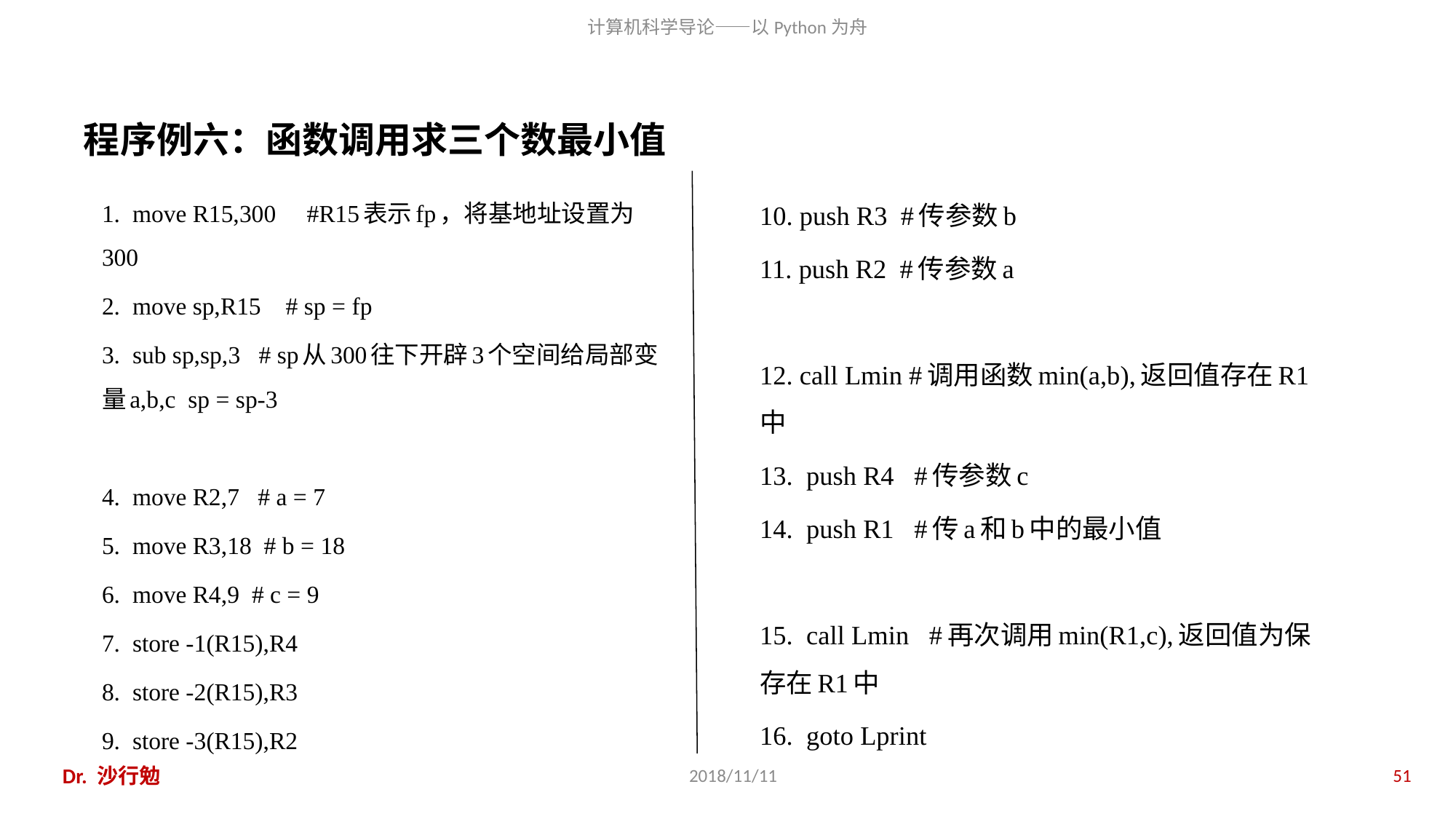

程序例六：函数调用求三个数最小值
1.  move R15,300     #R15表示fp，将基地址设置为300
2.  move sp,R15    # sp = fp
3.  sub sp,sp,3   # sp从300往下开辟3个空间给局部变量a,b,c  sp = sp-3

4.  move R2,7   # a = 7
5.  move R3,18  # b = 18
6.  move R4,9  # c = 9
7.  store -1(R15),R4
8.  store -2(R15),R3
9.  store -3(R15),R2

10. push R3  #传参数b
11. push R2  #传参数a

12. call Lmin #调用函数min(a,b),返回值存在R1中
13.  push R4   #传参数c
14.  push R1   #传a和b中的最小值

15.  call Lmin   #再次调用min(R1,c),返回值为保存在R1中
16.  goto Lprint

Dr. 沙行勉
2018/11/11
51